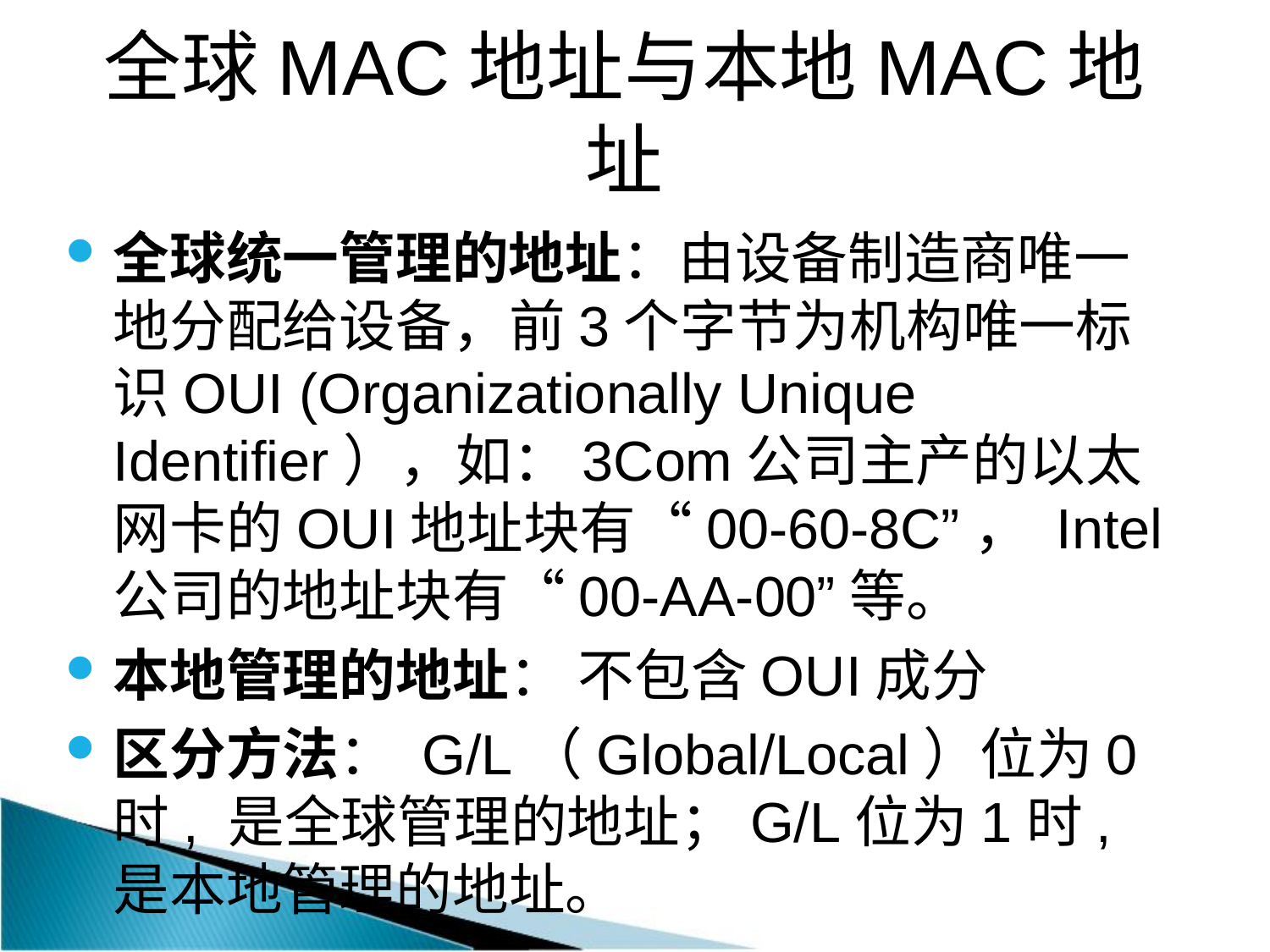

# 全球MAC地址与本地MAC地址
全球统一管理的地址：由设备制造商唯一地分配给设备，前3个字节为机构唯一标识OUI (Organizationally Unique Identifier），如：3Com公司主产的以太网卡的OUI地址块有“00-60-8C”， Intel公司的地址块有“00-AA-00”等。
本地管理的地址： 不包含OUI成分
区分方法： G/L（Global/Local）位为0时, 是全球管理的地址；G/L位为1时, 是本地管理的地址。